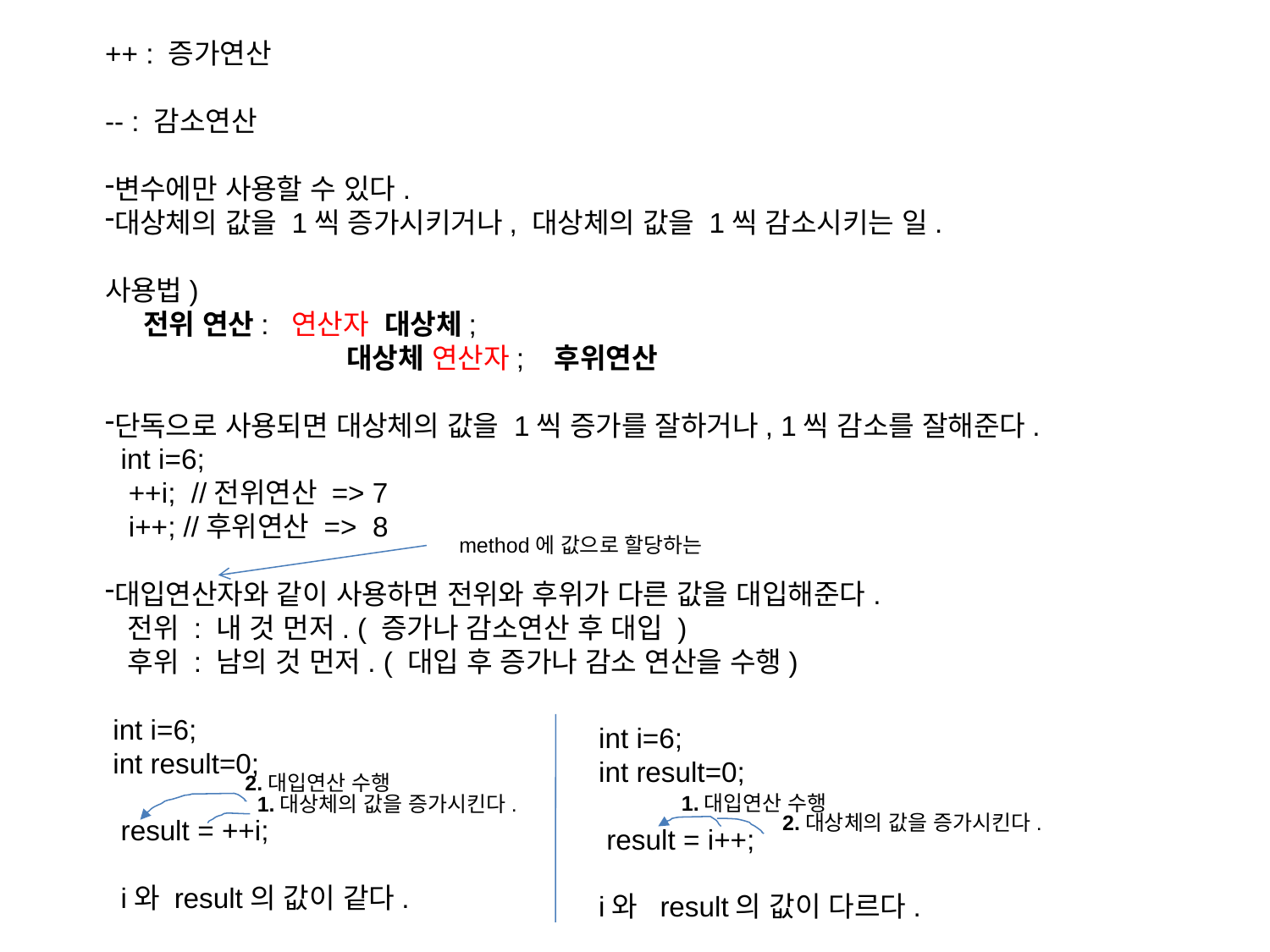

++ : 증가연산

-- : 감소연산

변수에만 사용할 수 있다.
대상체의 값을 1씩 증가시키거나, 대상체의 값을 1씩 감소시키는 일.

사용법)
    전위 연산:  연산자  대상체;
                              대상체 연산자;   후위연산

단독으로 사용되면 대상체의 값을 1씩 증가를 잘하거나, 1씩 감소를 잘해준다.
  int i=6;
   ++i;  //전위연산 => 7
   i++; //후위연산 =>  8

대입연산자와 같이 사용하면 전위와 후위가 다른 값을 대입해준다.
  전위 : 내 것 먼저. ( 증가나 감소연산 후 대입 )
  후위 : 남의 것 먼저. ( 대입 후 증가나 감소 연산을 수행)

 int i=6;
 int result=0;

  result = ++i;

  i와 result의 값이 같다.

method에 값으로 할당하는
int i=6;
int result=0;

 result = i++;

i와  result의 값이 다르다.
2.대입연산 수행
1.대입연산 수행
1.대상체의 값을 증가시킨다.

2.대상체의 값을 증가시킨다.